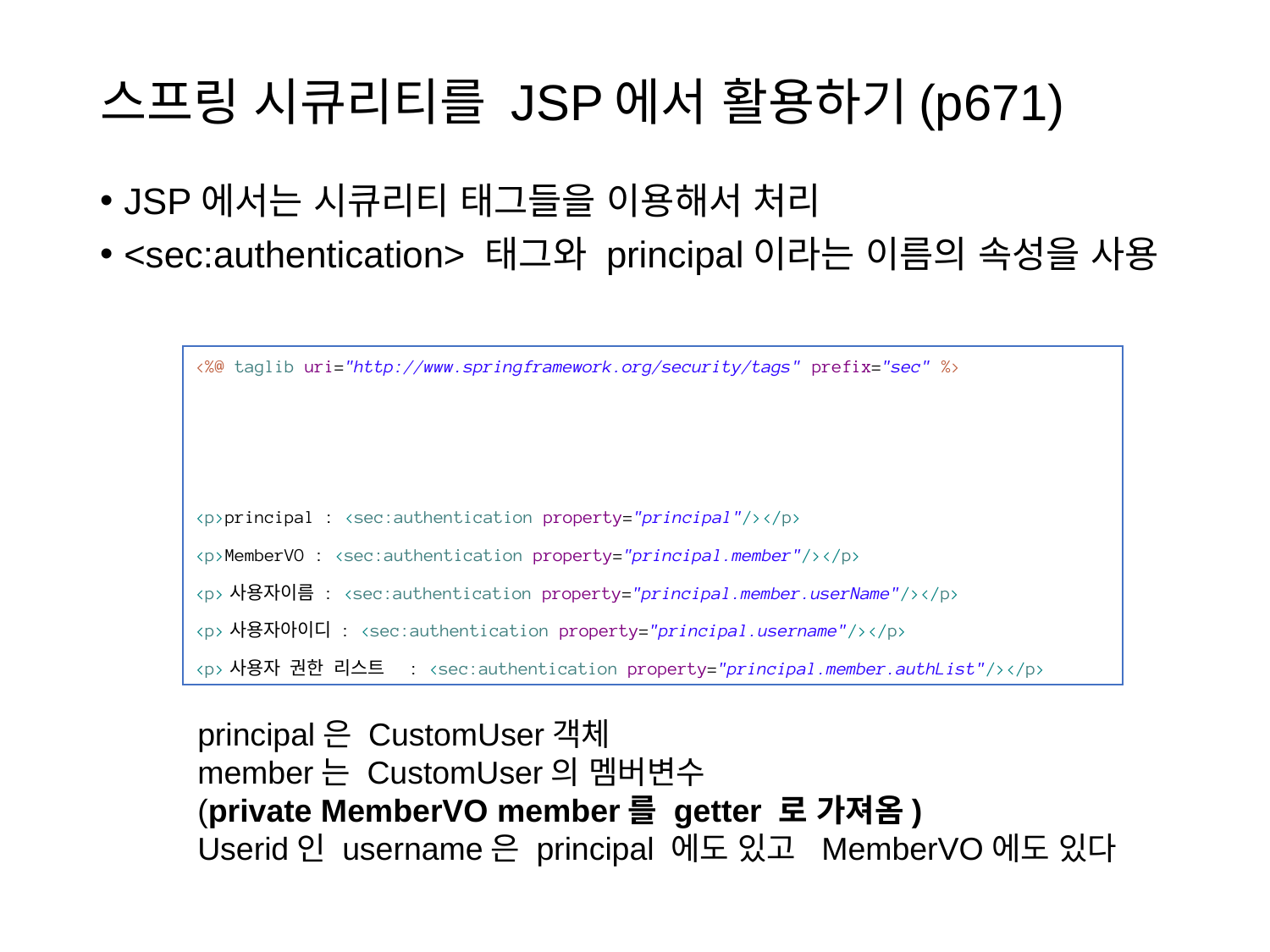

# 스프링 시큐리티를 JSP에서 활용하기(p671)
JSP에서는 시큐리티 태그들을 이용해서 처리
<sec:authentication> 태그와 principal이라는 이름의 속성을 사용
<%@ taglib uri="http://www.springframework.org/security/tags" prefix="sec" %>

<p>principal : <sec:authentication property="principal"/></p>
<p>MemberVO : <sec:authentication property="principal.member"/></p>
<p>사용자이름 : <sec:authentication property="principal.member.userName"/></p>
<p>사용자아이디 : <sec:authentication property="principal.username"/></p>
<p>사용자 권한 리스트  : <sec:authentication property="principal.member.authList"/></p>
principal은 CustomUser객체
member는 CustomUser의 멤버변수
(private MemberVO member를 getter 로 가져옴)
Userid인 username은 principal 에도 있고  MemberVO에도 있다